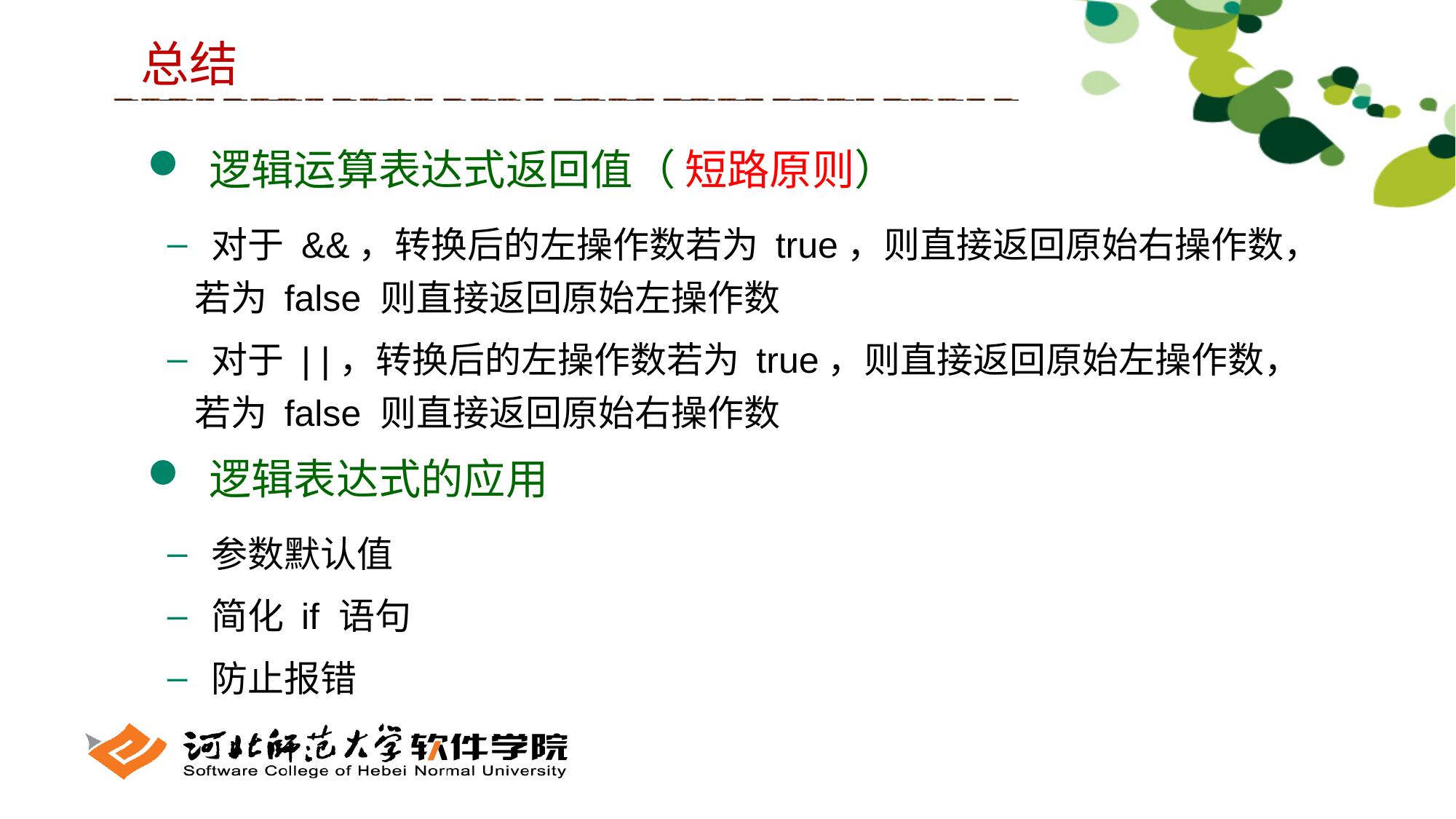

总结
 逻辑运算表达式返回值（ 短路原则）
 对于 &&，转换后的左操作数若为 true，则直接返回原始右操作数，若为 false 则直接返回原始左操作数
 对于 | |，转换后的左操作数若为 true，则直接返回原始左操作数，若为 false 则直接返回原始右操作数
 逻辑表达式的应用
 参数默认值
 简化 if 语句
 防止报错